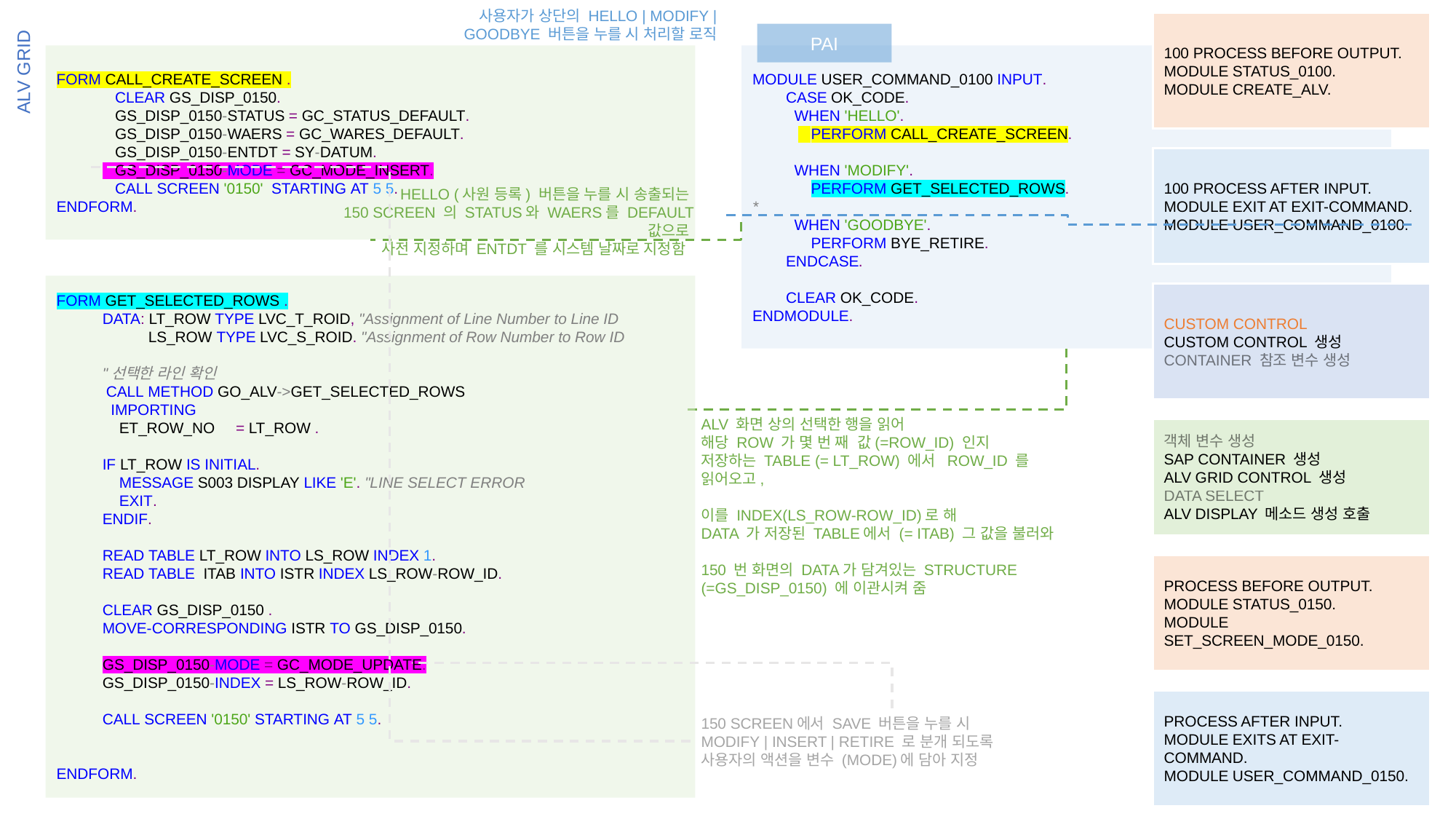

사용자가 상단의 HELLO | MODIFY | GOODBYE 버튼을 누를 시 처리할 로직
100 PROCESS BEFORE OUTPUT.
MODULE STATUS_0100.
MODULE CREATE_ALV.
100 PROCESS AFTER INPUT.
MODULE EXIT AT EXIT-COMMAND.
MODULE USER_COMMAND_0100.
CUSTOM CONTROL
CUSTOM CONTROL 생성
CONTAINER 참조 변수 생성
객체 변수 생성
SAP CONTAINER 생성
ALV GRID CONTROL 생성
DATA SELECT
ALV DISPLAY 메소드 생성 호출
PROCESS BEFORE OUTPUT.
MODULE STATUS_0150.
MODULE SET_SCREEN_MODE_0150.
PROCESS AFTER INPUT.
MODULE EXITS AT EXIT-COMMAND.
MODULE USER_COMMAND_0150.
PAI
FORM CALL_CREATE_SCREEN .
              CLEAR GS_DISP_0150.
              GS_DISP_0150-STATUS = GC_STATUS_DEFAULT.
              GS_DISP_0150-WAERS = GC_WARES_DEFAULT.
              GS_DISP_0150-ENTDT = SY-DATUM.
              GS_DISP_0150-MODE = GC_MODE_INSERT.
              CALL SCREEN '0150'  STARTING AT 5 5.
ENDFORM.
MODULE USER_COMMAND_0100 INPUT.
        CASE OK_CODE.
          WHEN 'HELLO'.
              PERFORM CALL_CREATE_SCREEN.
          WHEN 'MODIFY'.
              PERFORM GET_SELECTED_ROWS.
*
          WHEN 'GOODBYE'.
              PERFORM BYE_RETIRE.
        ENDCASE.
        CLEAR OK_CODE.
ENDMODULE.
ALV GRID
HELLO (사원 등록) 버튼을 누를 시 송출되는
150 SCREEN 의 STATUS와 WAERS를 DEFAULT 값으로
사전 지정하며 ENTDT 를 시스템 날짜로 지정함
FORM GET_SELECTED_ROWS .
           DATA: LT_ROW TYPE LVC_T_ROID, "Assignment of Line Number to Line ID
                      LS_ROW TYPE LVC_S_ROID. "Assignment of Row Number to Row ID
           "선택한 라인 확인
           CALL METHOD GO_ALV->GET_SELECTED_ROWS
             IMPORTING
               ET_ROW_NO     = LT_ROW .
           IF LT_ROW IS INITIAL.
               MESSAGE S003 DISPLAY LIKE 'E'. "LINE SELECT ERROR
               EXIT.
           ENDIF.
           READ TABLE LT_ROW INTO LS_ROW INDEX 1.
           READ TABLE  ITAB INTO ISTR INDEX LS_ROW-ROW_ID.
           CLEAR GS_DISP_0150 .
           MOVE-CORRESPONDING ISTR TO GS_DISP_0150.
           GS_DISP_0150-MODE = GC_MODE_UPDATE.
           GS_DISP_0150-INDEX = LS_ROW-ROW_ID.
           CALL SCREEN '0150' STARTING AT 5 5.
ENDFORM.
ALV 화면 상의 선택한 행을 읽어
해당 ROW 가 몇 번 째  값(=ROW_ID) 인지
저장하는 TABLE (= LT_ROW) 에서  ROW_ID 를 읽어오고,

이를 INDEX(LS_ROW-ROW_ID)로 해
DATA 가 저장된 TABLE에서 (= ITAB) 그 값을 불러와

150 번 화면의 DATA가 담겨있는 STRUCTURE (=GS_DISP_0150) 에 이관시켜 줌
150 SCREEN에서 SAVE 버튼을 누를 시
MODIFY | INSERT | RETIRE 로 분개 되도록
사용자의 액션을 변수 (MODE)에 담아 지정